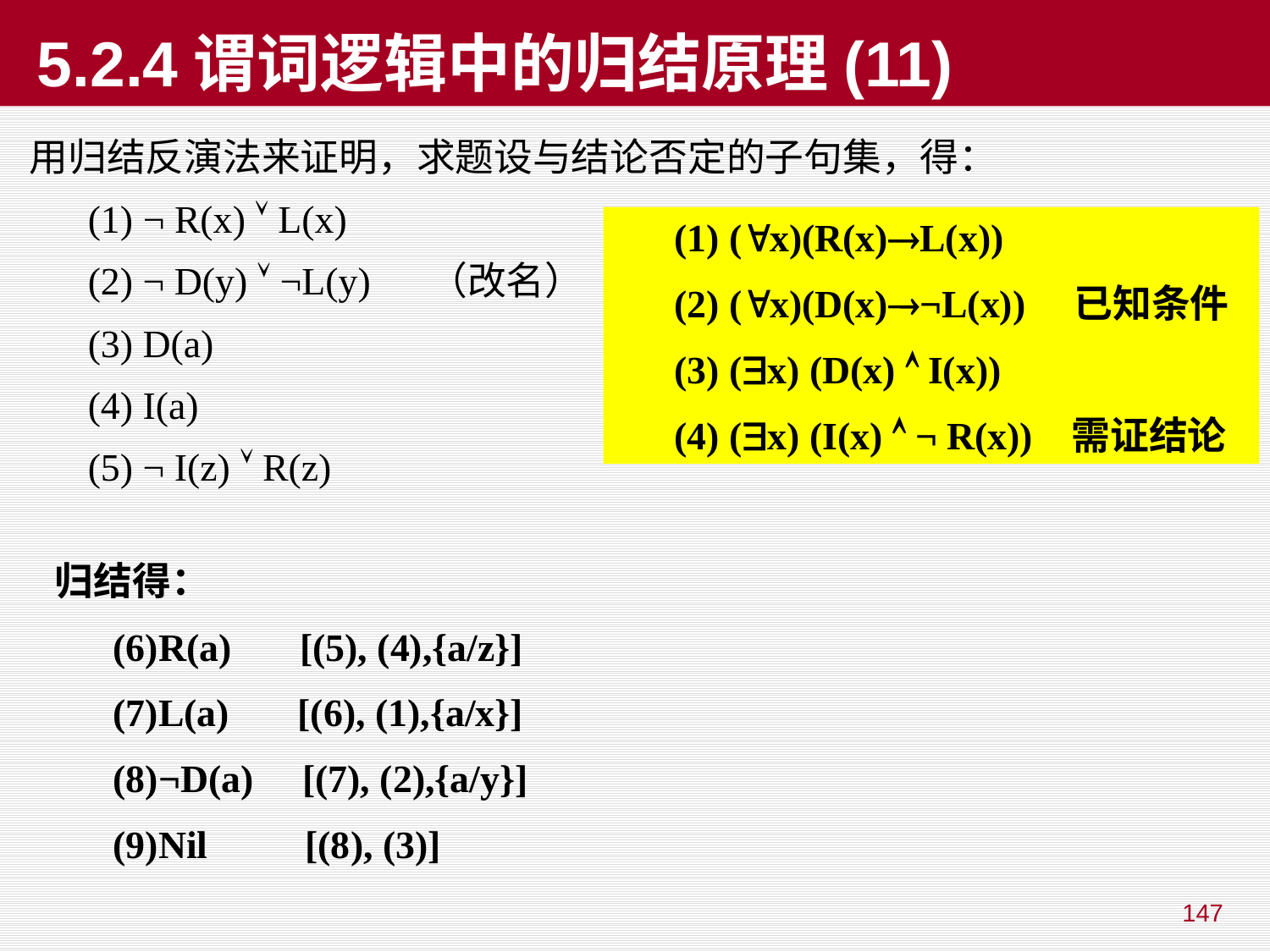

# 5.2.4谓词逻辑中的归结原理(11)
用归结反演法来证明，求题设与结论否定的子句集，得：
      (1) ¬ R(x) ∨ L(x)
      (2) ¬ D(y) ∨ ¬L(y)     （改名）
      (3) D(a)
      (4) I(a)
      (5) ¬ I(z) ∨ R(z)
      (1) (∀x)(R(x)→L(x))
      (2) (∀x)(D(x)→¬L(x))    已知条件
      (3) (∃x) (D(x) ∧ I(x))
      (4) (∃x) (I(x) ∧ ¬ R(x))   需证结论
归结得：
      (6)R(a)       [(5), (4),{a/z}]
      (7)L(a)       [(6), (1),{a/x}]
      (8)¬D(a)     [(7), (2),{a/y}]
      (9)Nil          [(8), (3)]
147